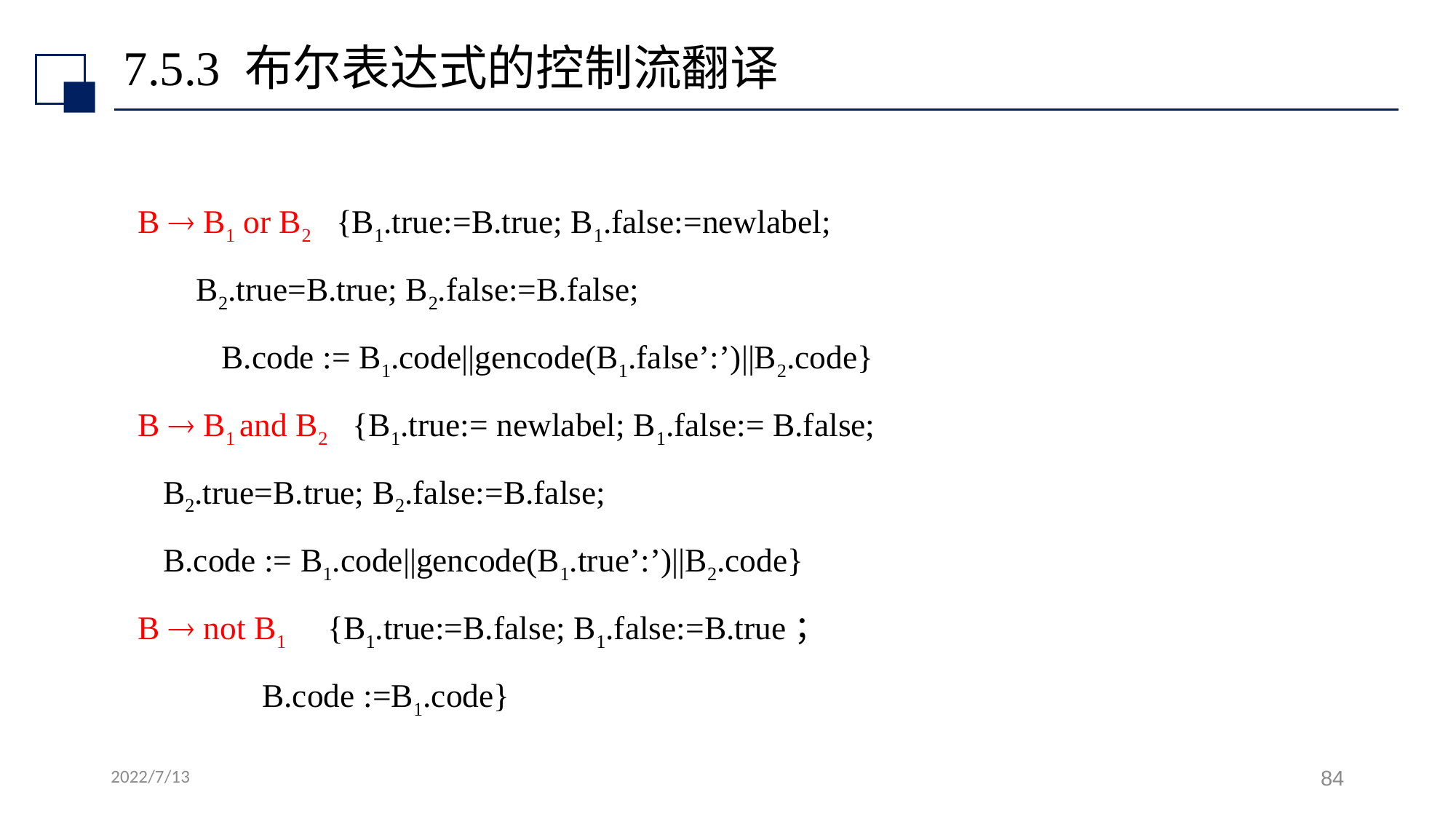

# 7.5.3 布尔表达式的控制流翻译
B → B1 or B2   {B1.true:=B.true; B1.false:=newlabel;
		    B2.true=B.true; B2.false:=B.false;
          B.code := B1.code||gencode(B1.false’:’)||B2.code}
B → B1 and B2   {B1.true:= newlabel; B1.false:= B.false;
   B2.true=B.true; B2.false:=B.false;
   B.code := B1.code||gencode(B1.true’:’)||B2.code}
B → not B1     {B1.true:=B.false; B1.false:=B.true；
		 	B.code :=B1.code}
2022/7/13
84